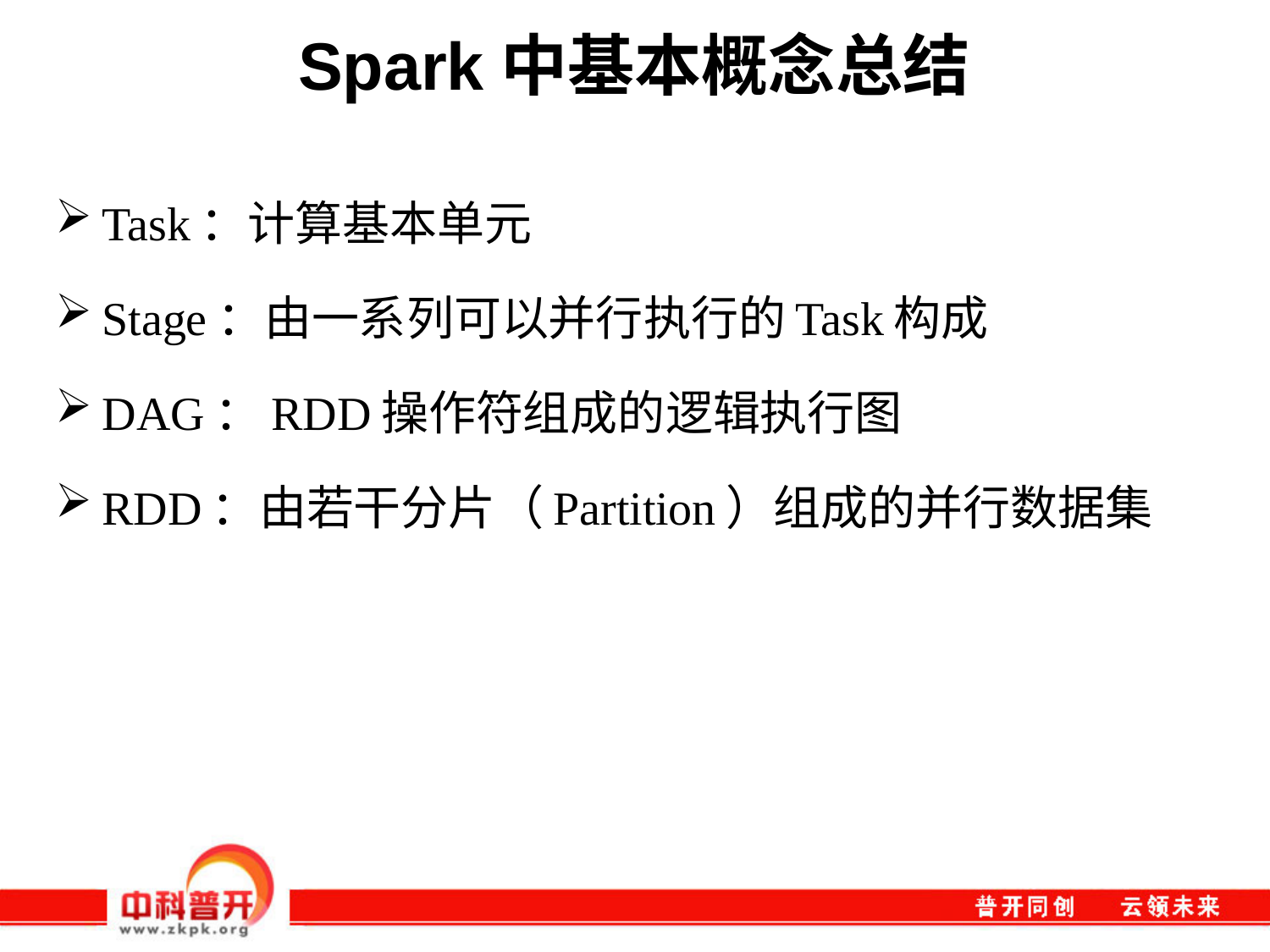

# Spark中基本概念总结
Task：计算基本单元
Stage：由一系列可以并行执行的Task构成
DAG：RDD操作符组成的逻辑执行图
RDD：由若干分片（Partition）组成的并行数据集